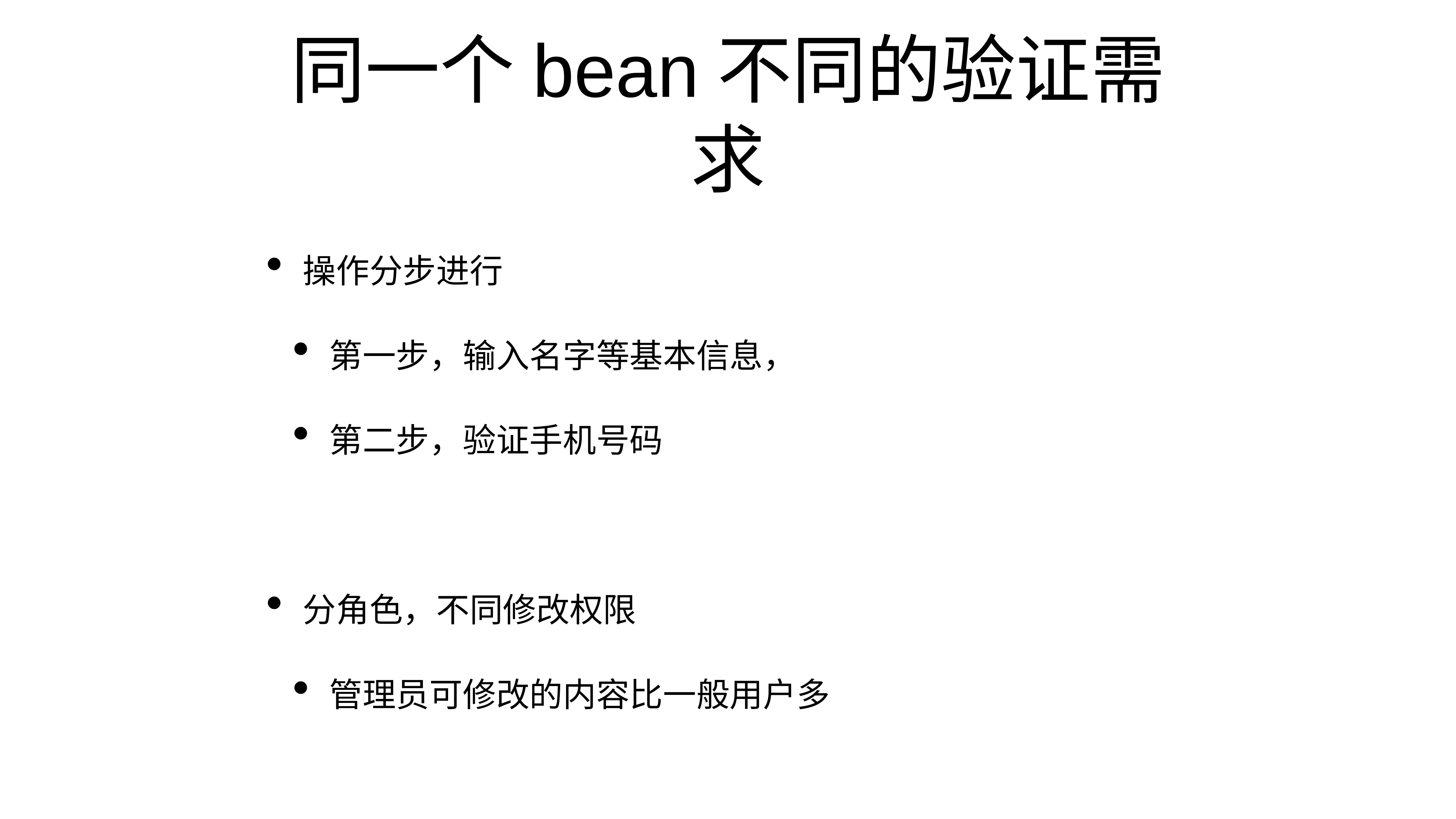

# 同一个bean不同的验证需求
操作分步进行
第一步，输入名字等基本信息，
第二步，验证手机号码

分角色，不同修改权限
管理员可修改的内容比一般用户多